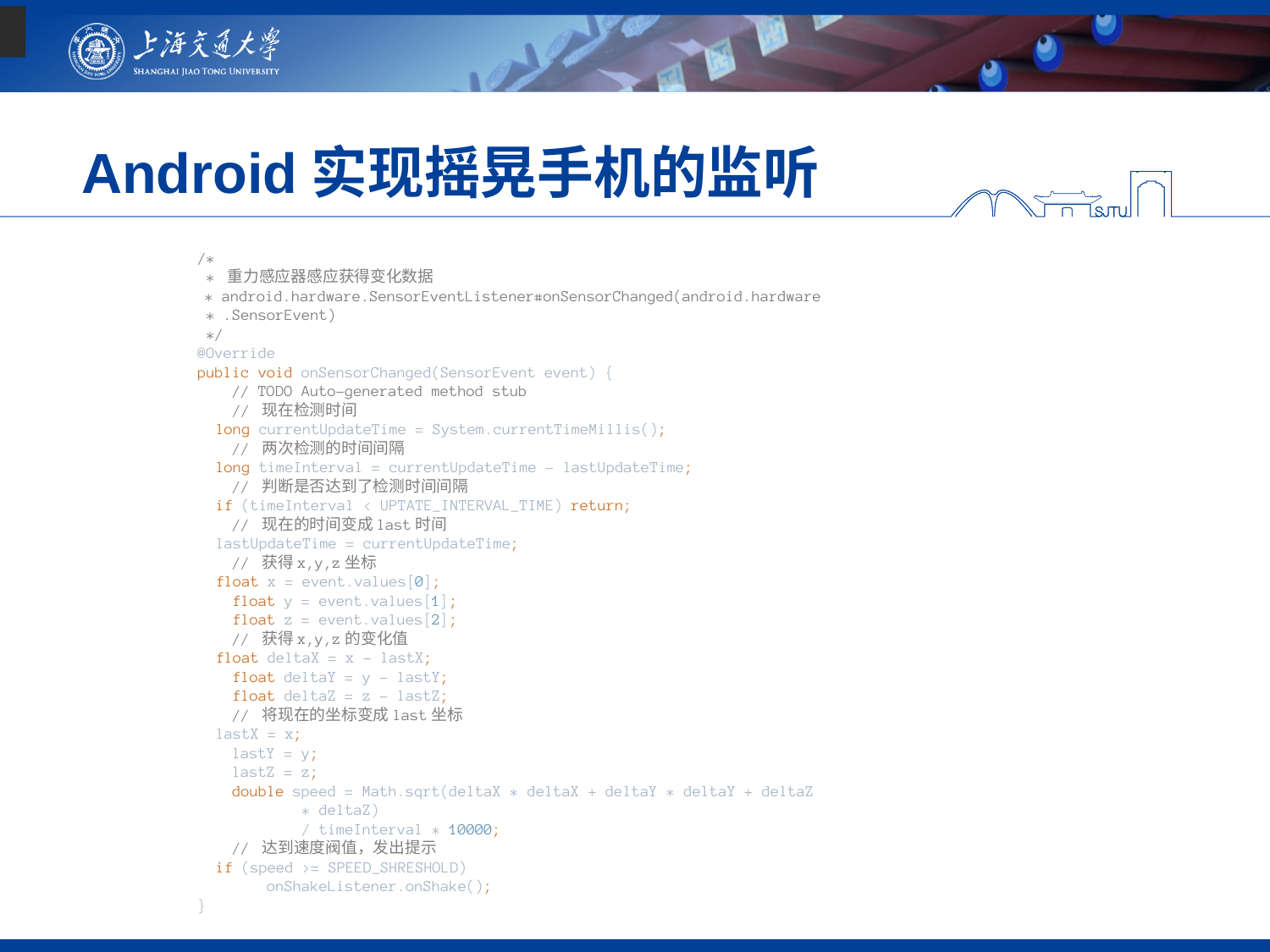

# Android实现摇晃手机的监听
/*
 * 重力感应器感应获得变化数据
 * android.hardware.SensorEventListener#onSensorChanged(android.hardware
 * .SensorEvent)
 */
@Override
public void onSensorChanged(SensorEvent event) {
    // TODO Auto-generated method stub
    // 现在检测时间
    long currentUpdateTime = System.currentTimeMillis();
    // 两次检测的时间间隔
    long timeInterval = currentUpdateTime - lastUpdateTime;
    // 判断是否达到了检测时间间隔
    if (timeInterval < UPTATE_INTERVAL_TIME) return;
    // 现在的时间变成last时间
    lastUpdateTime = currentUpdateTime;
    // 获得x,y,z坐标
    float x = event.values[0];
    float y = event.values[1];
    float z = event.values[2];
    // 获得x,y,z的变化值
    float deltaX = x - lastX;
    float deltaY = y - lastY;
    float deltaZ = z - lastZ;
    // 将现在的坐标变成last坐标
    lastX = x;
    lastY = y;
    lastZ = z;
    double speed = Math.sqrt(deltaX * deltaX + deltaY * deltaY + deltaZ
            * deltaZ)
            / timeInterval * 10000;
    // 达到速度阀值，发出提示
    if (speed >= SPEED_SHRESHOLD)
        onShakeListener.onShake();
}